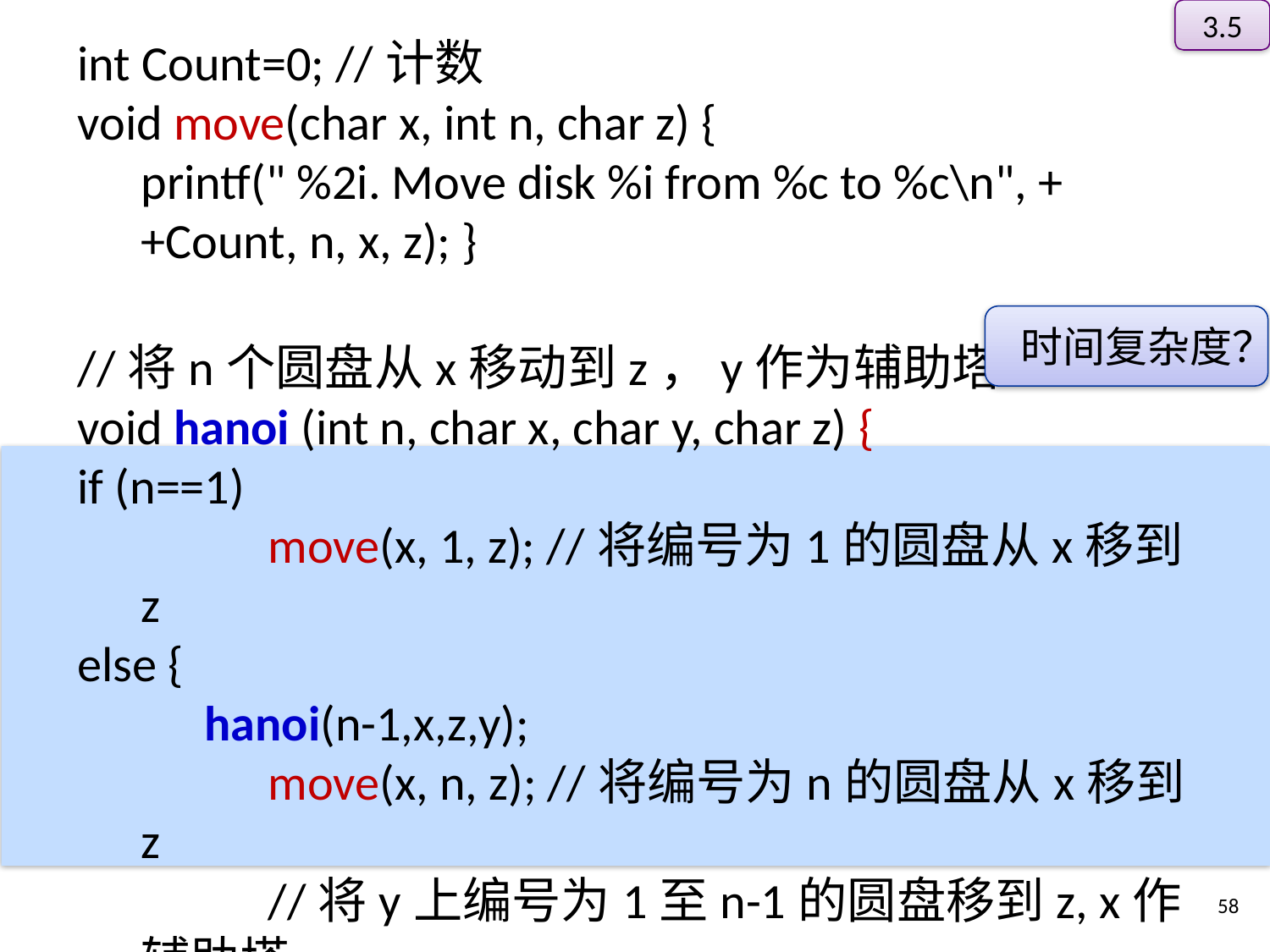

3.5
int Count=0; //计数
void move(char x, int n, char z) {
printf(" %2i. Move disk %i from %c to %c\n", ++Count, n, x, z); }

//将n个圆盘从x移动到z，y作为辅助塔
void hanoi (int n, char x, char y, char z) {
if (n==1)
	move(x, 1, z); //将编号为1的圆盘从x移到z
else {
	hanoi(n-1,x,z,y);
	move(x, n, z); //将编号为n的圆盘从x移到z
	//将y上编号为1至n-1的圆盘移到z, x作辅助塔
	hanoi(n-1, y, x, z); }
}
时间复杂度？

58